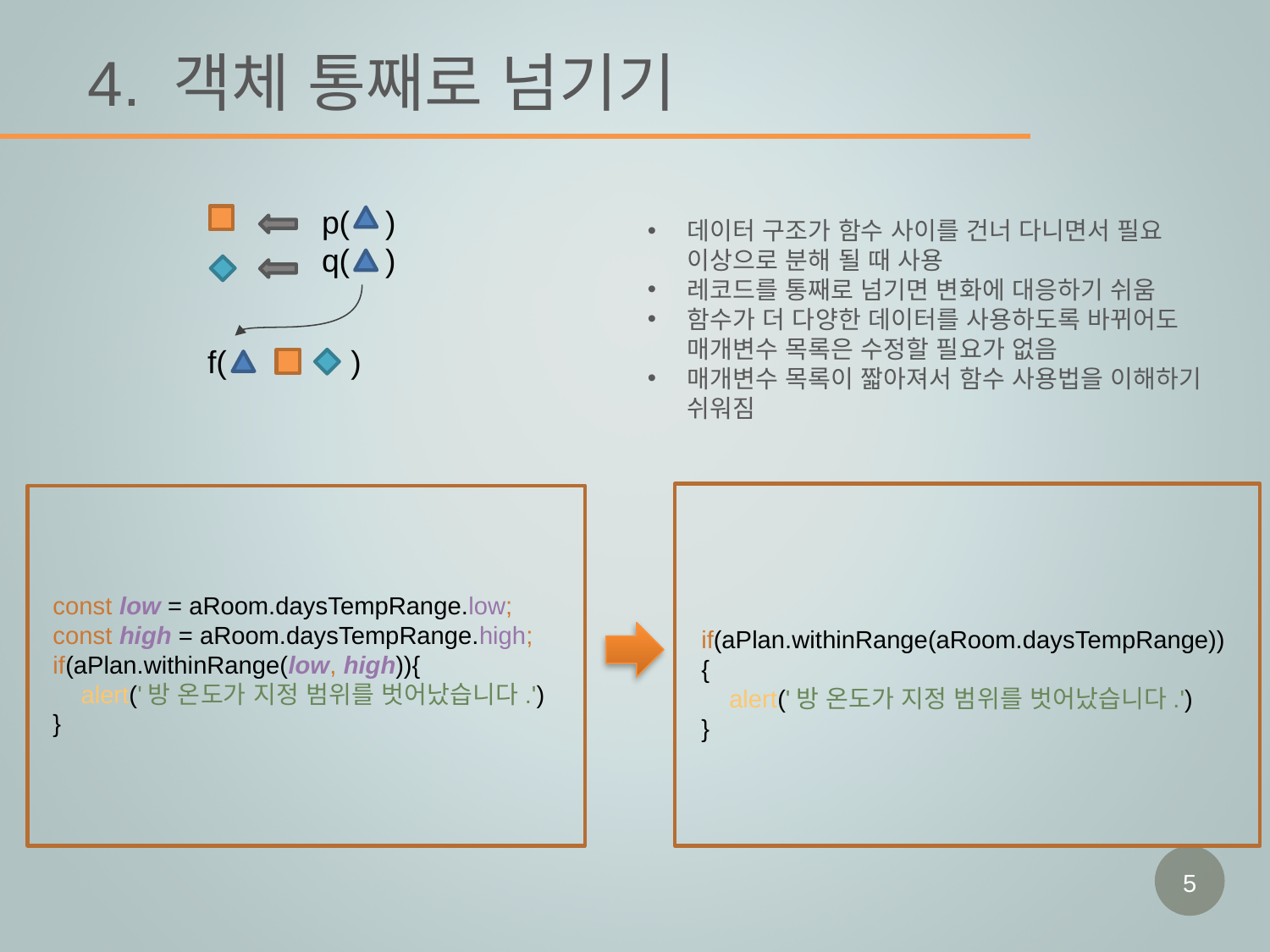

# 4. 객체 통째로 넘기기
데이터 구조가 함수 사이를 건너 다니면서 필요 이상으로 분해 될 때 사용
레코드를 통째로 넘기면 변화에 대응하기 쉬움
함수가 더 다양한 데이터를 사용하도록 바뀌어도 매개변수 목록은 수정할 필요가 없음
매개변수 목록이 짧아져서 함수 사용법을 이해하기 쉬워짐
p(    )
q(    )

f(              )

const low = aRoom.daysTempRange.low;
const high = aRoom.daysTempRange.high;
if(aPlan.withinRange(low, high)){
    alert('방 온도가 지정 범위를 벗어났습니다.')
}
if(aPlan.withinRange(aRoom.daysTempRange)){
    alert('방 온도가 지정 범위를 벗어났습니다.')
}